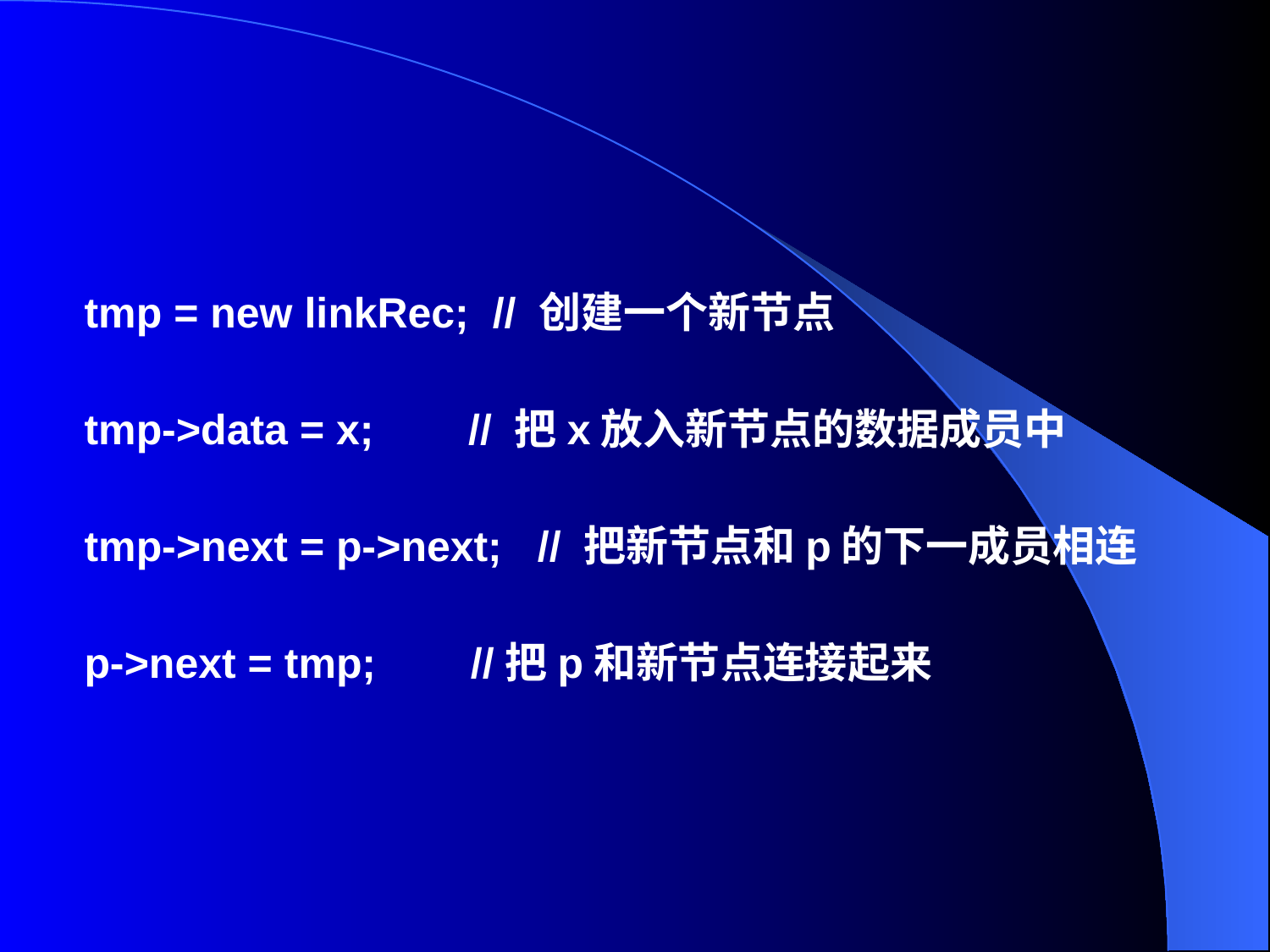

tmp = new linkRec;  // 创建一个新节点
tmp->data = x;        // 把x放入新节点的数据成员中
tmp->next = p->next;   // 把新节点和p的下一成员相连
p->next = tmp;        //把p和新节点连接起来